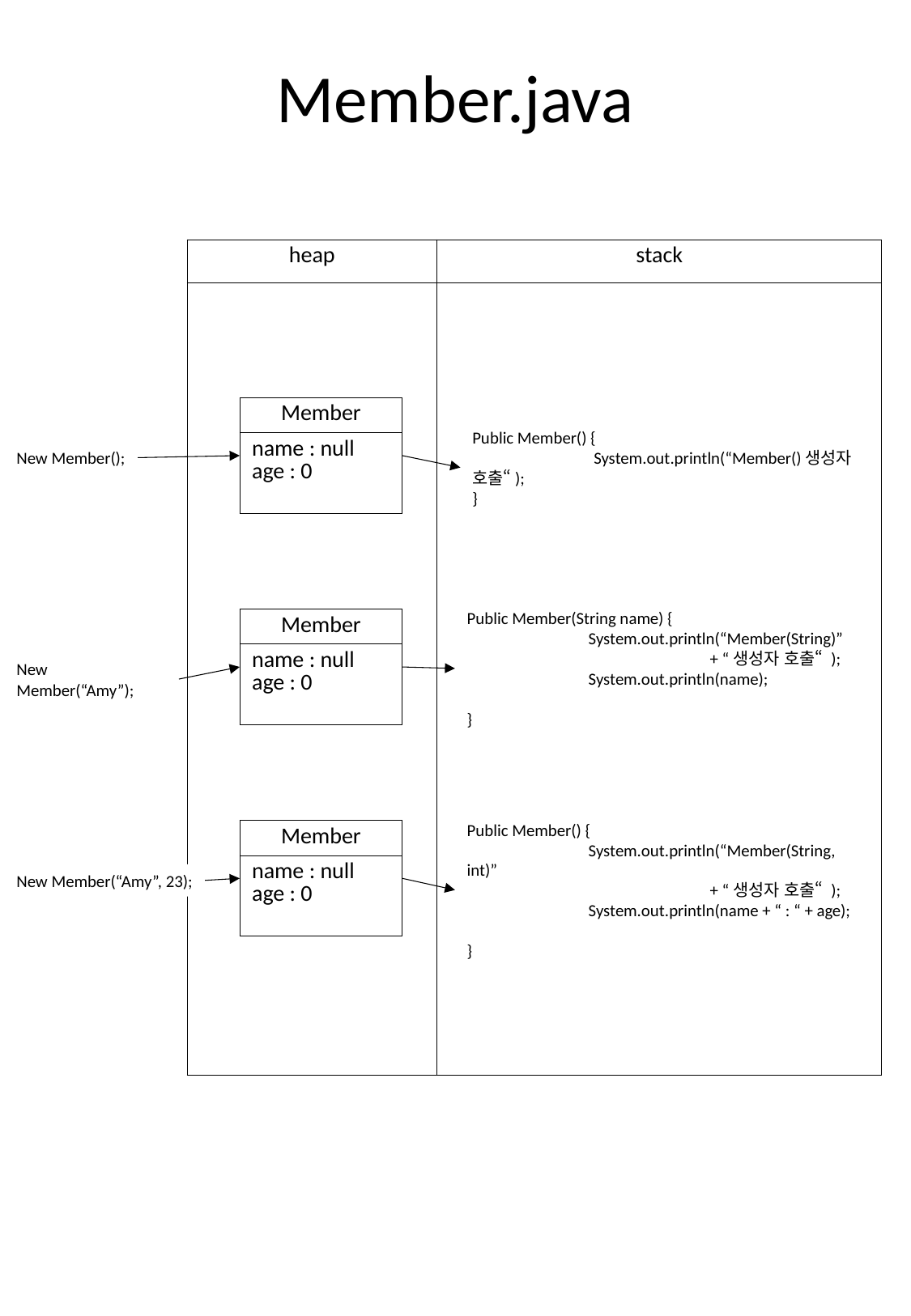

Member.java
| heap | stack |
| --- | --- |
|  |  |
| Member |
| --- |
| name : null age : 0 |
Public Member() {
	System.out.println(“Member()생성자 호출“);
}
New Member();
Public Member(String name) {
	System.out.println(“Member(String)”
		+ “생성자 호출“ );
	System.out.println(name);

}
| Member |
| --- |
| name : null age : 0 |
New Member(“Amy”);
Public Member() {
	System.out.println(“Member(String, int)”
		+ “생성자 호출“ );
	System.out.println(name + “ : “ + age);

}
| Member |
| --- |
| name : null age : 0 |
New Member(“Amy”, 23);